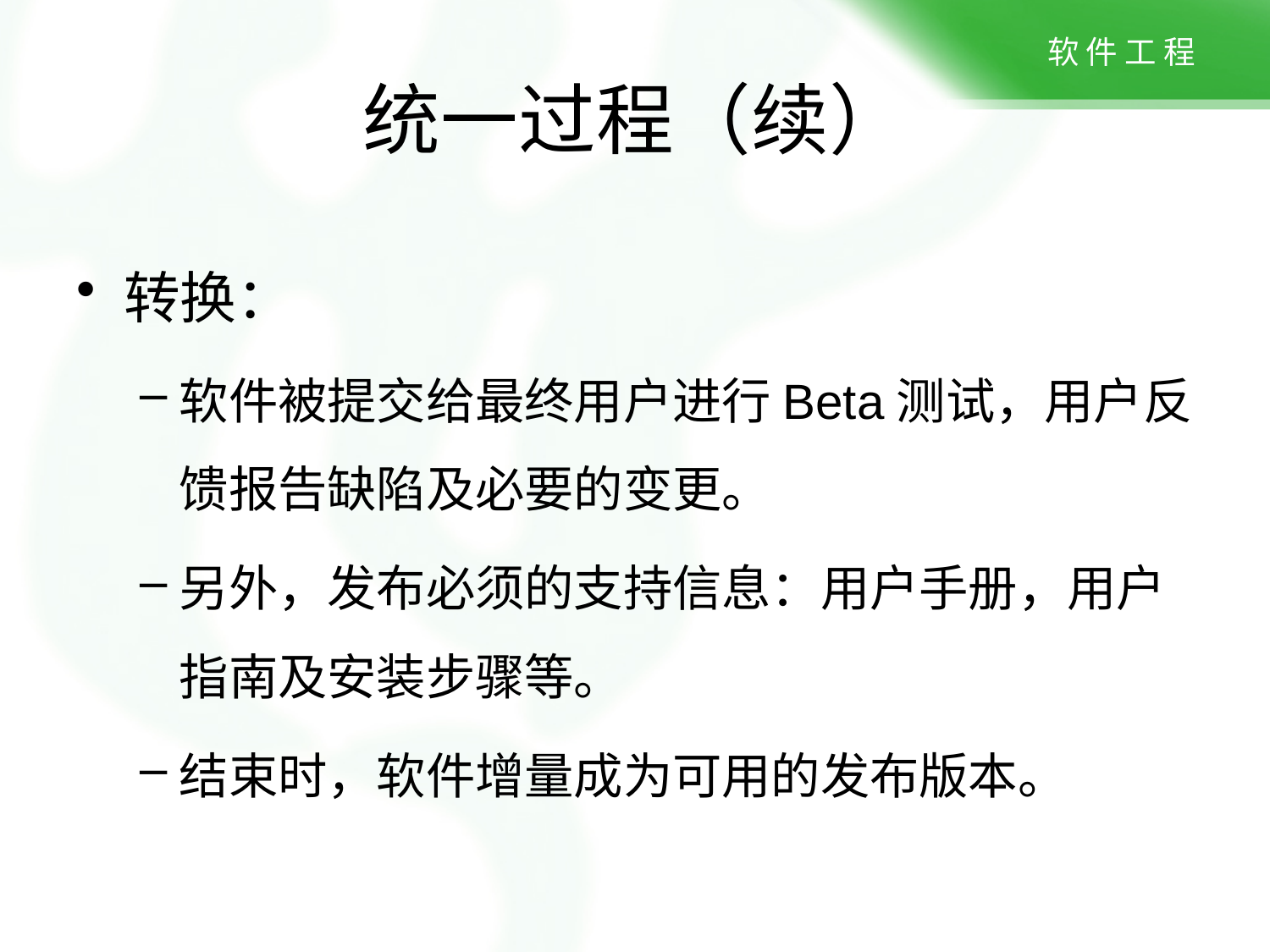

# 统一过程（续）
转换：
软件被提交给最终用户进行Beta测试，用户反馈报告缺陷及必要的变更。
另外，发布必须的支持信息：用户手册，用户指南及安装步骤等。
结束时，软件增量成为可用的发布版本。